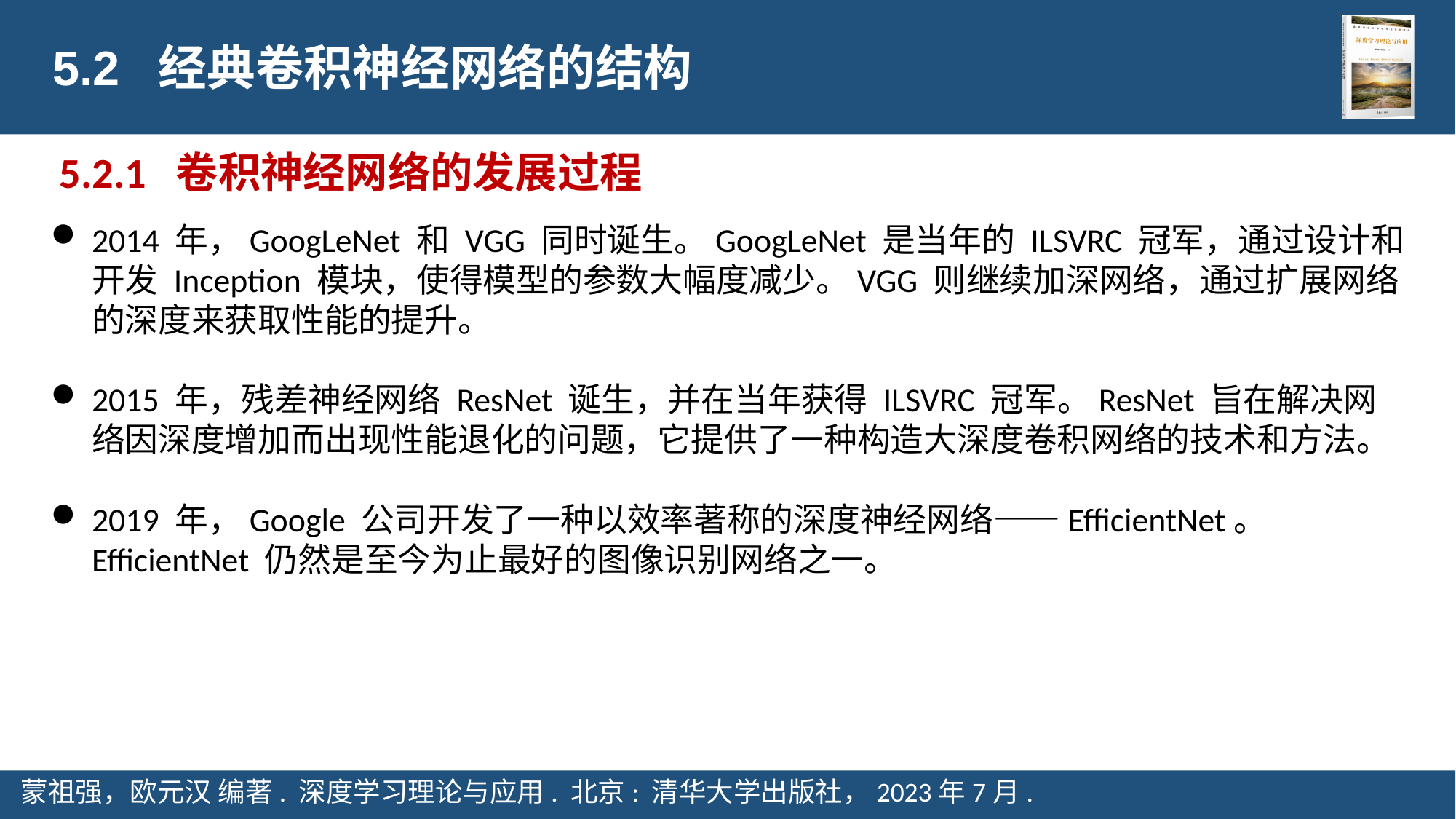

5.2  经典卷积神经网络的结构

5.2.1  卷积神经网络的发展过程
2014 年，GoogLeNet 和 VGG 同时诞生。GoogLeNet 是当年的 ILSVRC 冠军，通过设计和开发 Inception 模块，使得模型的参数大幅度减少。VGG 则继续加深网络，通过扩展网络的深度来获取性能的提升。

2015 年，残差神经网络 ResNet 诞生，并在当年获得 ILSVRC 冠军。ResNet 旨在解决网 络因深度增加而出现性能退化的问题，它提供了一种构造大深度卷积网络的技术和方法。

2019 年，Google 公司开发了一种以效率著称的深度神经网络——EfficientNet。 EfficientNet 仍然是至今为止最好的图像识别网络之一。